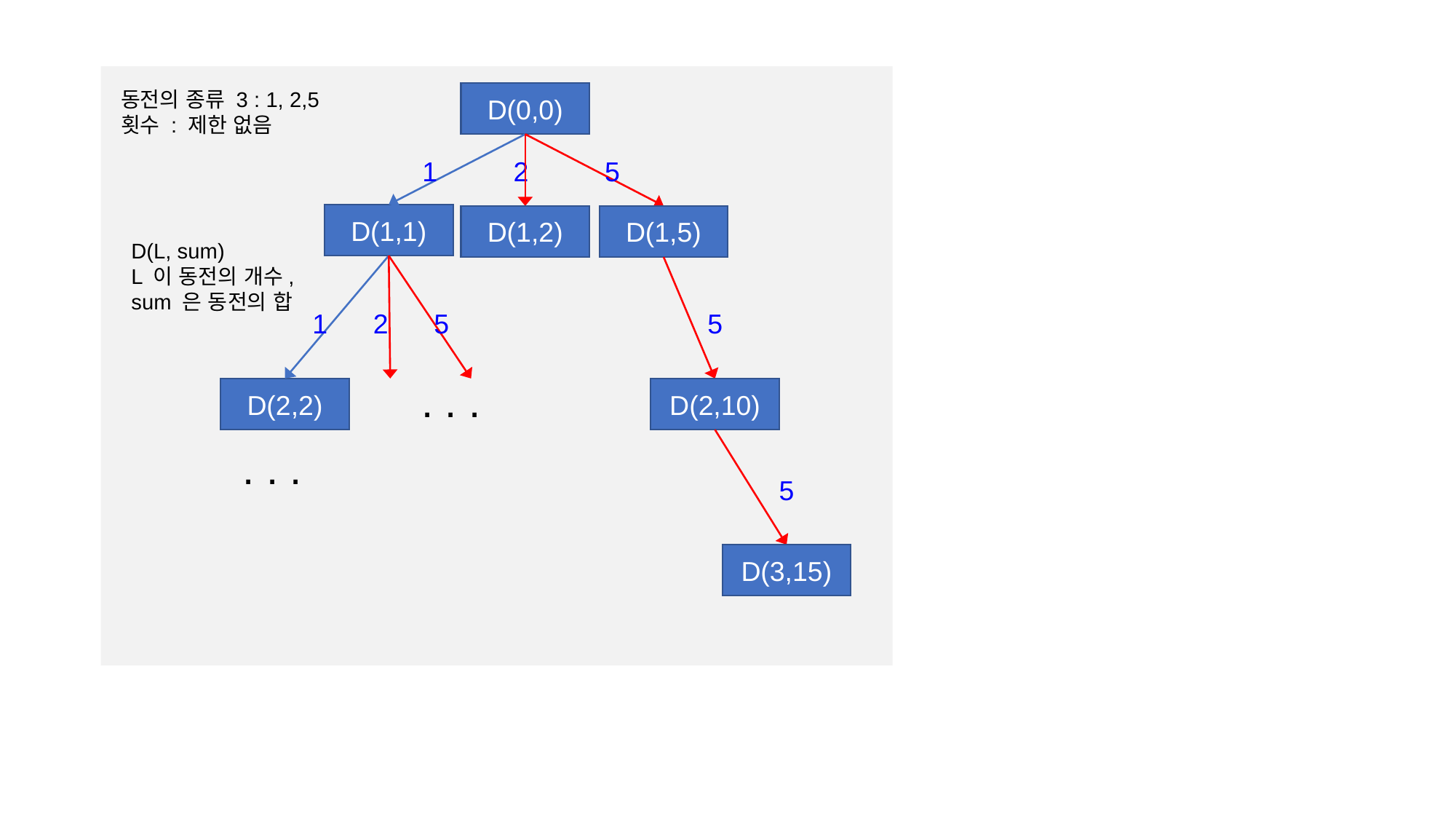

동전의 종류 3 : 1, 2,5
횟수 : 제한 없음
D(0,0)
1          2          5
D(1,1)
D(1,5)
D(1,2)
D(L, sum)
L 이 동전의 개수,
sum 은 동전의 합
1      2      5
5
. . .
D(2,2)
D(2,10)
. . .
5
D(3,15)